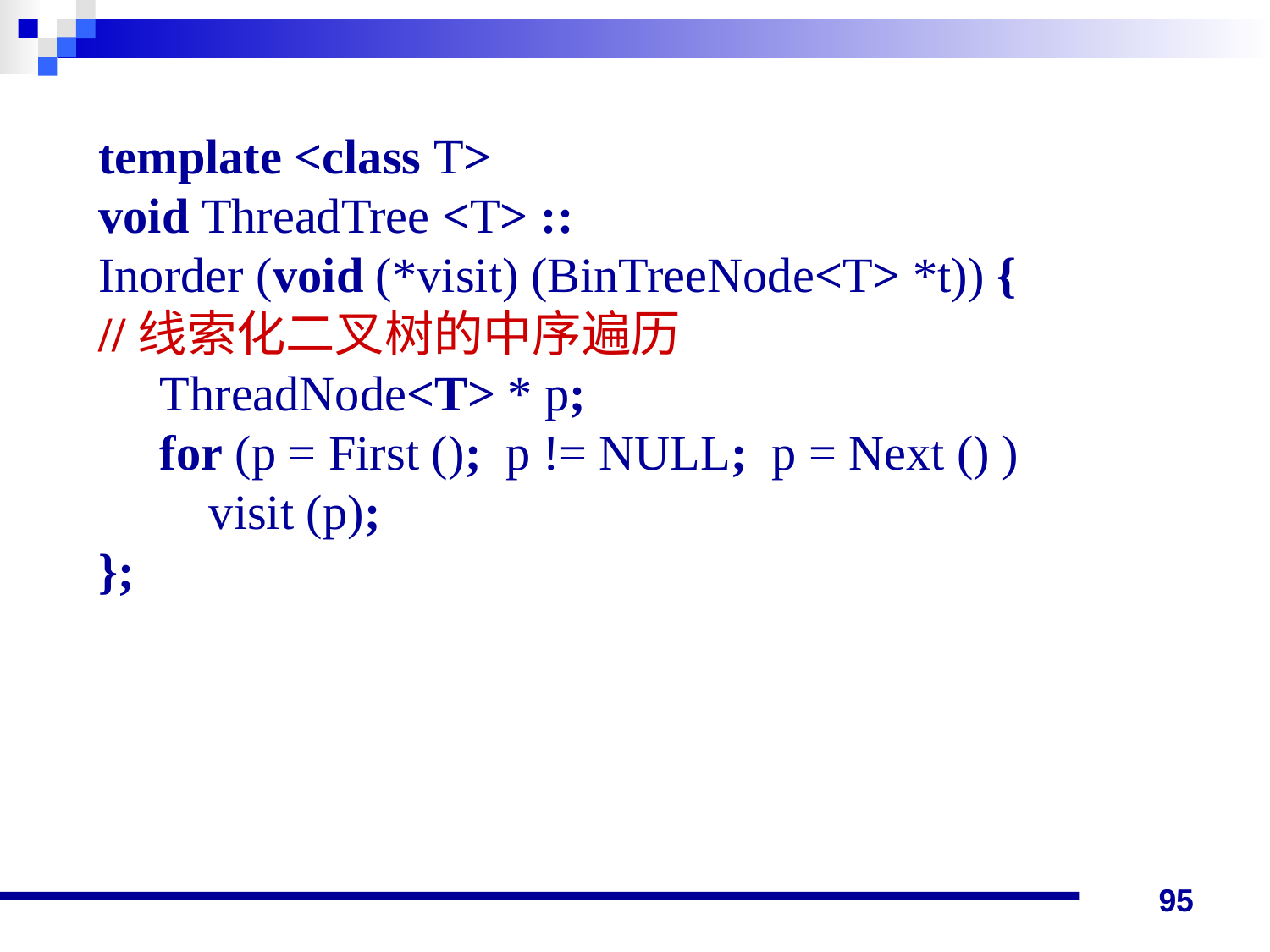

template <class T>
void ThreadTree <T> ::
Inorder (void (*visit) (BinTreeNode<T> *t)) {
//线索化二叉树的中序遍历
     ThreadNode<T> * p;
     for (p = First ();  p != NULL;  p = Next () )
         visit (p);
};
95